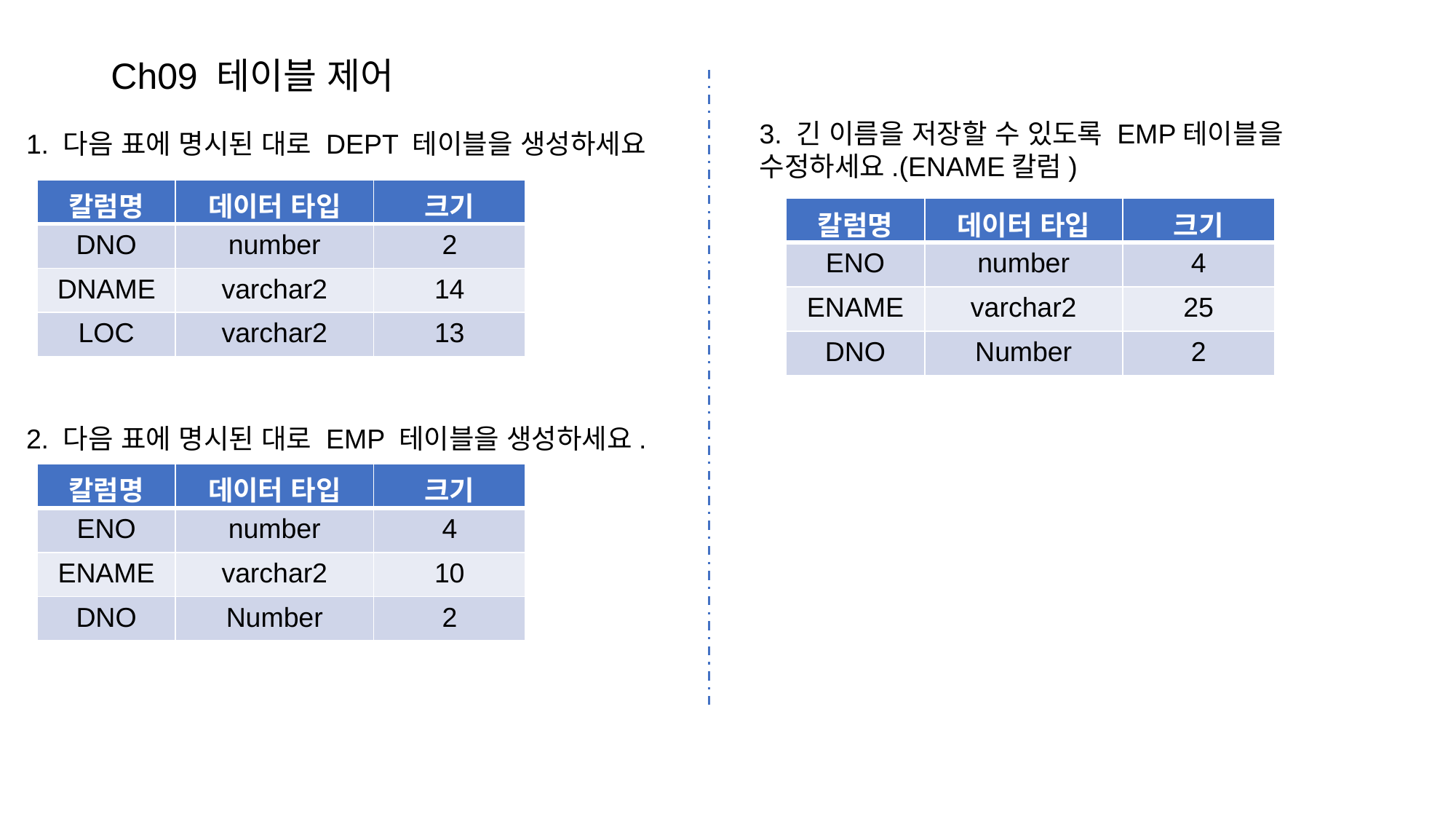

# Ch09 테이블 제어
3. 긴 이름을 저장할 수 있도록 EMP테이블을 수정하세요.(ENAME칼럼)

1. 다음 표에 명시된 대로 DEPT 테이블을 생성하세요

2. 다음 표에 명시된 대로 EMP 테이블을 생성하세요.

| 칼럼명 | 데이터 타입 | 크기 |
| --- | --- | --- |
| DNO | number | 2 |
| DNAME | varchar2 | 14 |
| LOC | varchar2 | 13 |
| 칼럼명 | 데이터 타입 | 크기 |
| --- | --- | --- |
| ENO | number | 4 |
| ENAME | varchar2 | 25 |
| DNO | Number | 2 |
| 칼럼명 | 데이터 타입 | 크기 |
| --- | --- | --- |
| ENO | number | 4 |
| ENAME | varchar2 | 10 |
| DNO | Number | 2 |